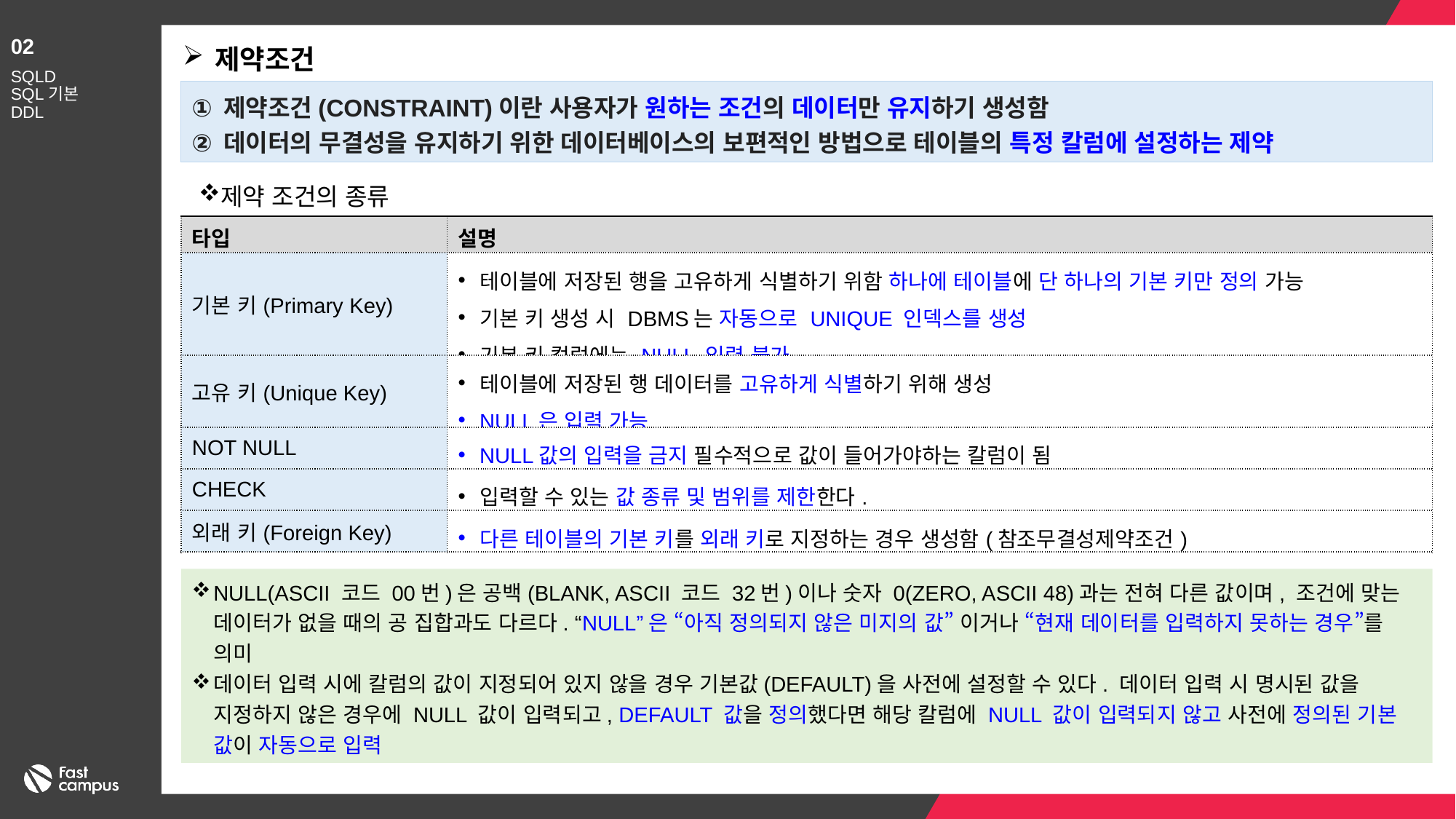

02
제약조건
SQLD
SQL기본
DDL
제약조건(CONSTRAINT)이란 사용자가 원하는 조건의 데이터만 유지하기 생성함
데이터의 무결성을 유지하기 위한 데이터베이스의 보편적인 방법으로 테이블의 특정 칼럼에 설정하는 제약
제약 조건의 종류
| 타입 | 설명 |
| --- | --- |
| 기본 키(Primary Key) | 테이블에 저장된 행을 고유하게 식별하기 위함 하나에 테이블에 단 하나의 기본 키만 정의 가능 기본 키 생성 시 DBMS는 자동으로 UNIQUE 인덱스를 생성 기본 키 컬럼에는 NULL 입력 불가 |
| 고유 키(Unique Key) | 테이블에 저장된 행 데이터를 고유하게 식별하기 위해 생성 NULL은 입력 가능 |
| NOT NULL | NULL값의 입력을 금지 필수적으로 값이 들어가야하는 칼럼이 됨 |
| CHECK | 입력할 수 있는 값 종류 및 범위를 제한한다. |
| 외래 키(Foreign Key) | 다른 테이블의 기본 키를 외래 키로 지정하는 경우 생성함(참조무결성제약조건) |
NULL(ASCII 코드 00번)은 공백(BLANK, ASCII 코드 32번)이나 숫자 0(ZERO, ASCII 48)과는 전혀 다른 값이며, 조건에 맞는 데이터가 없을 때의 공 집합과도 다르다. “NULL”은 “아직 정의되지 않은 미지의 값” 이거나 “현재 데이터를 입력하지 못하는 경우”를 의미
데이터 입력 시에 칼럼의 값이 지정되어 있지 않을 경우 기본값(DEFAULT)을 사전에 설정할 수 있다. 데이터 입력 시 명시된 값을 지정하지 않은 경우에 NULL 값이 입력되고, DEFAULT 값을 정의했다면 해당 칼럼에 NULL 값이 입력되지 않고 사전에 정의된 기본 값이 자동으로 입력